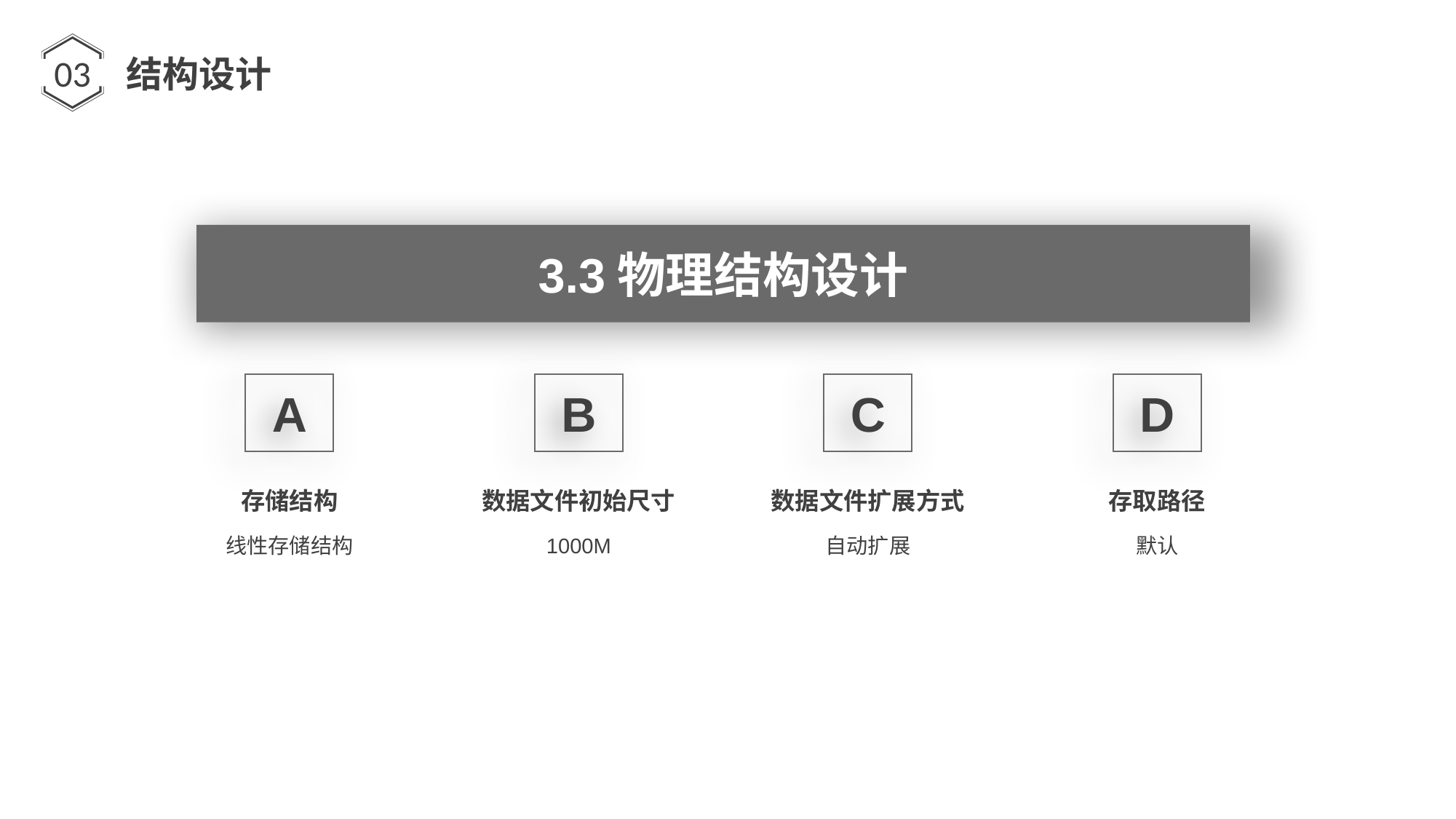

03
结构设计
3.3物理结构设计
A
B
C
D
存储结构
线性存储结构
数据文件初始尺寸
1000M
数据文件扩展方式
自动扩展
存取路径
默认